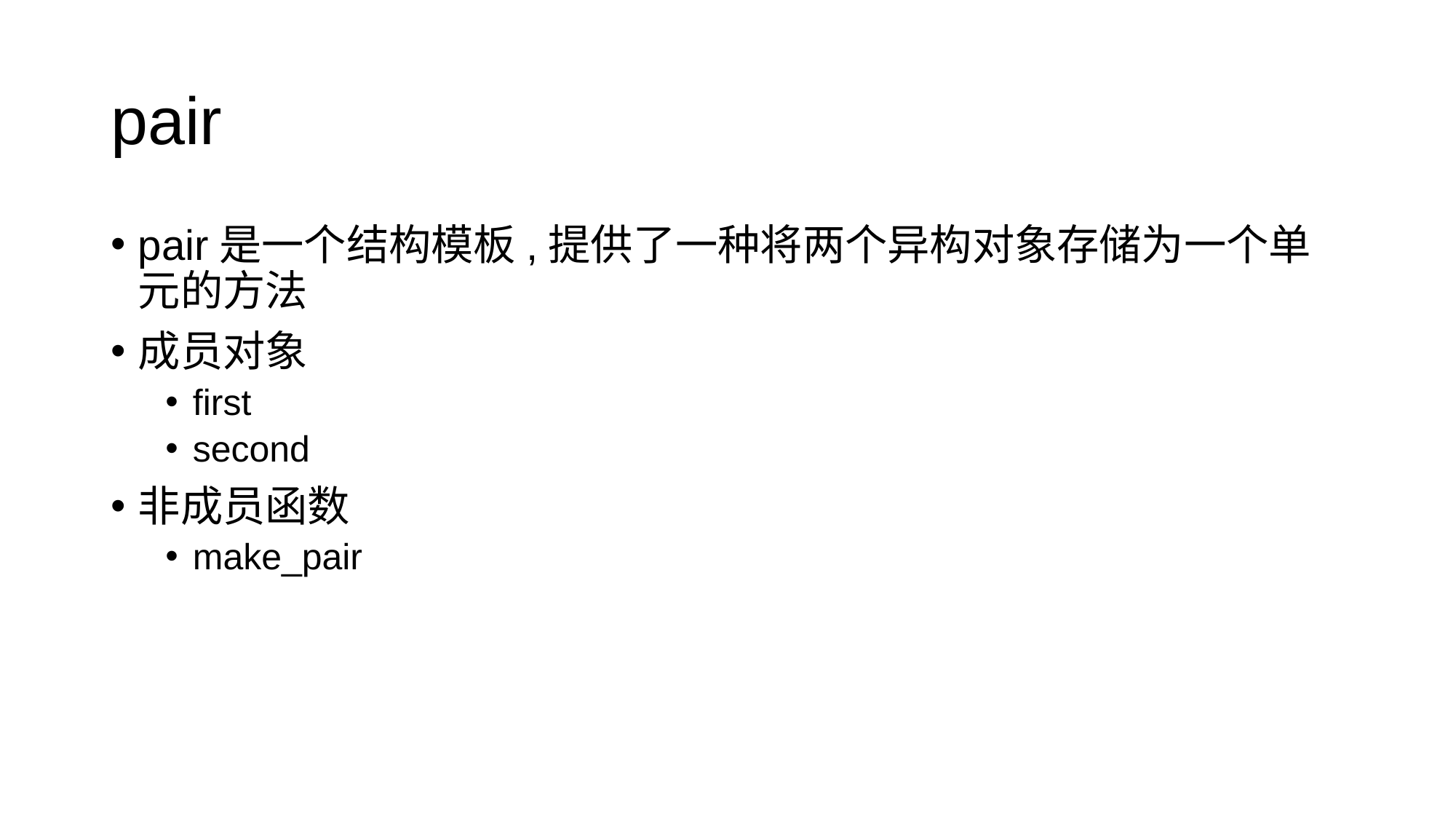

# pair
pair是一个结构模板,提供了一种将两个异构对象存储为一个单元的方法
成员对象
first
second
非成员函数
make_pair